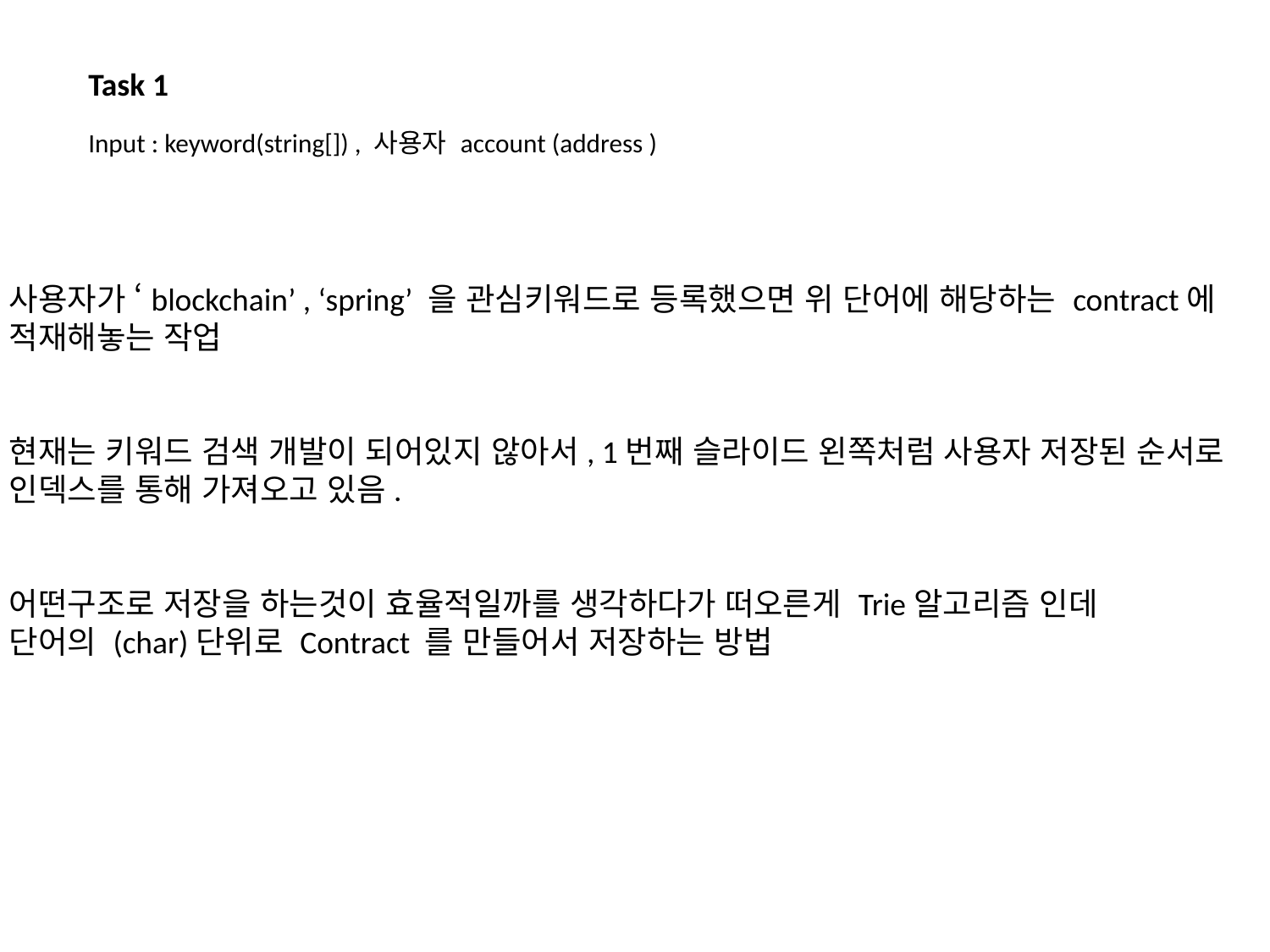

Task 1
Input : keyword(string[]) , 사용자 account (address )
사용자가 ‘blockchain’ , ‘spring’ 을 관심키워드로 등록했으면 위 단어에 해당하는 contract에
적재해놓는 작업

현재는 키워드 검색 개발이 되어있지 않아서, 1번째 슬라이드 왼쪽처럼 사용자 저장된 순서로
인덱스를 통해 가져오고 있음.

어떤구조로 저장을 하는것이 효율적일까를 생각하다가 떠오른게 Trie알고리즘 인데
단어의 (char)단위로 Contract 를 만들어서 저장하는 방법